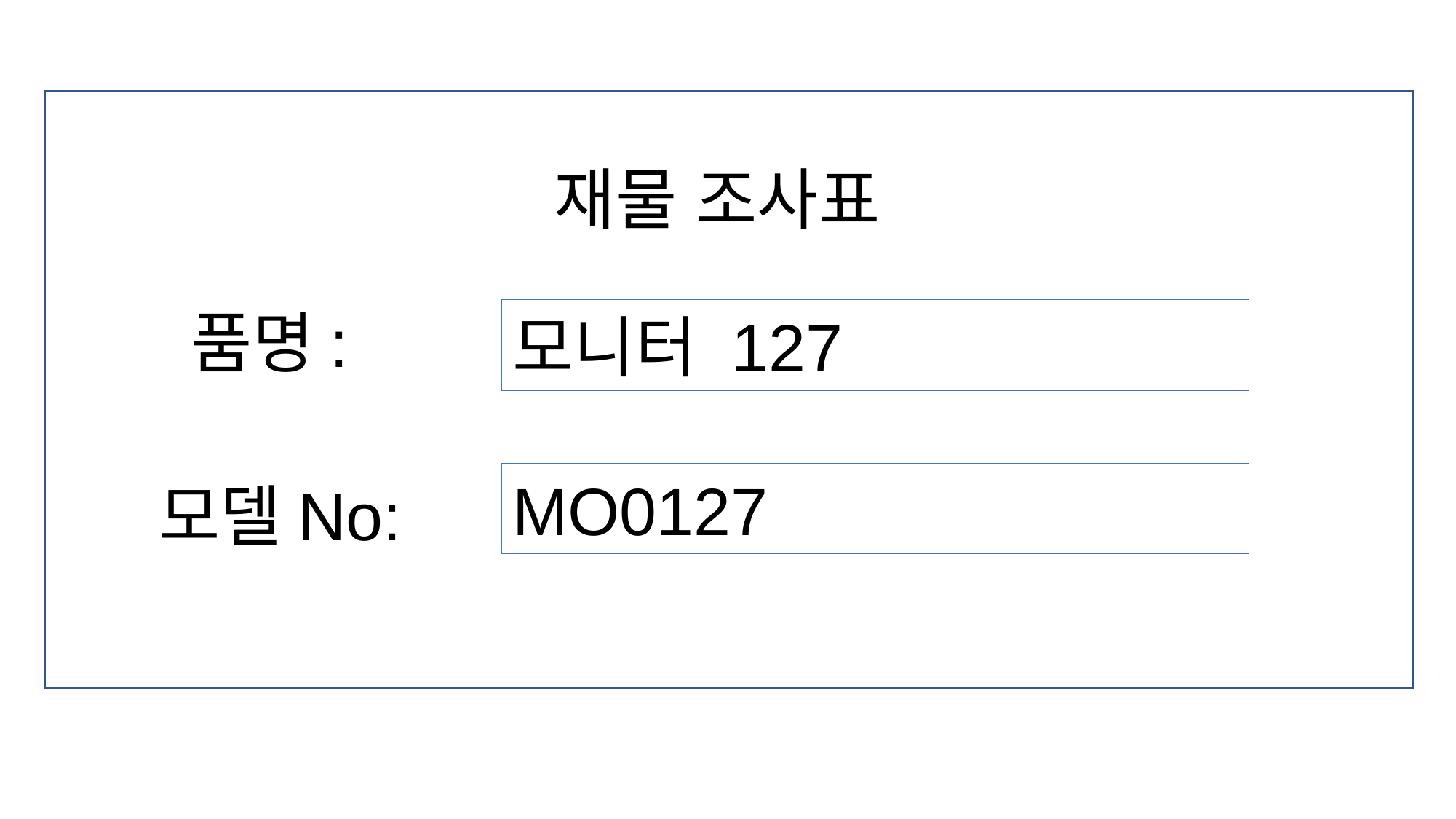

재물 조사표
품명:
모니터 127
MO0127
모델No: